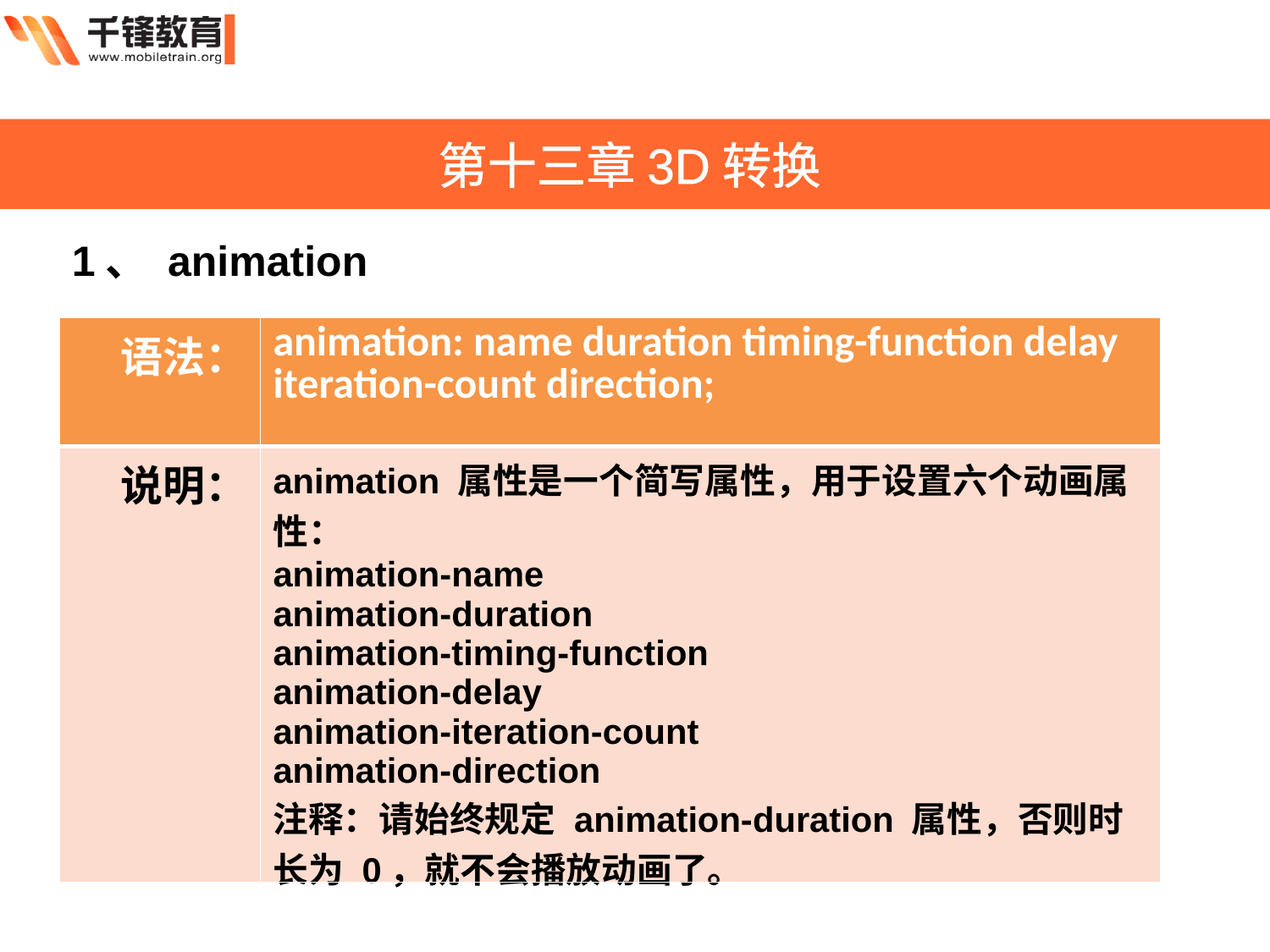

第十三章3D转换
1、 animation
| 语法： | animation: name duration timing-function delay iteration-count direction; |
| --- | --- |
| 说明： | animation 属性是一个简写属性，用于设置六个动画属性： animation-name animation-duration animation-timing-function animation-delay animation-iteration-count animation-direction 注释：请始终规定 animation-duration 属性，否则时长为 0，就不会播放动画了。 |